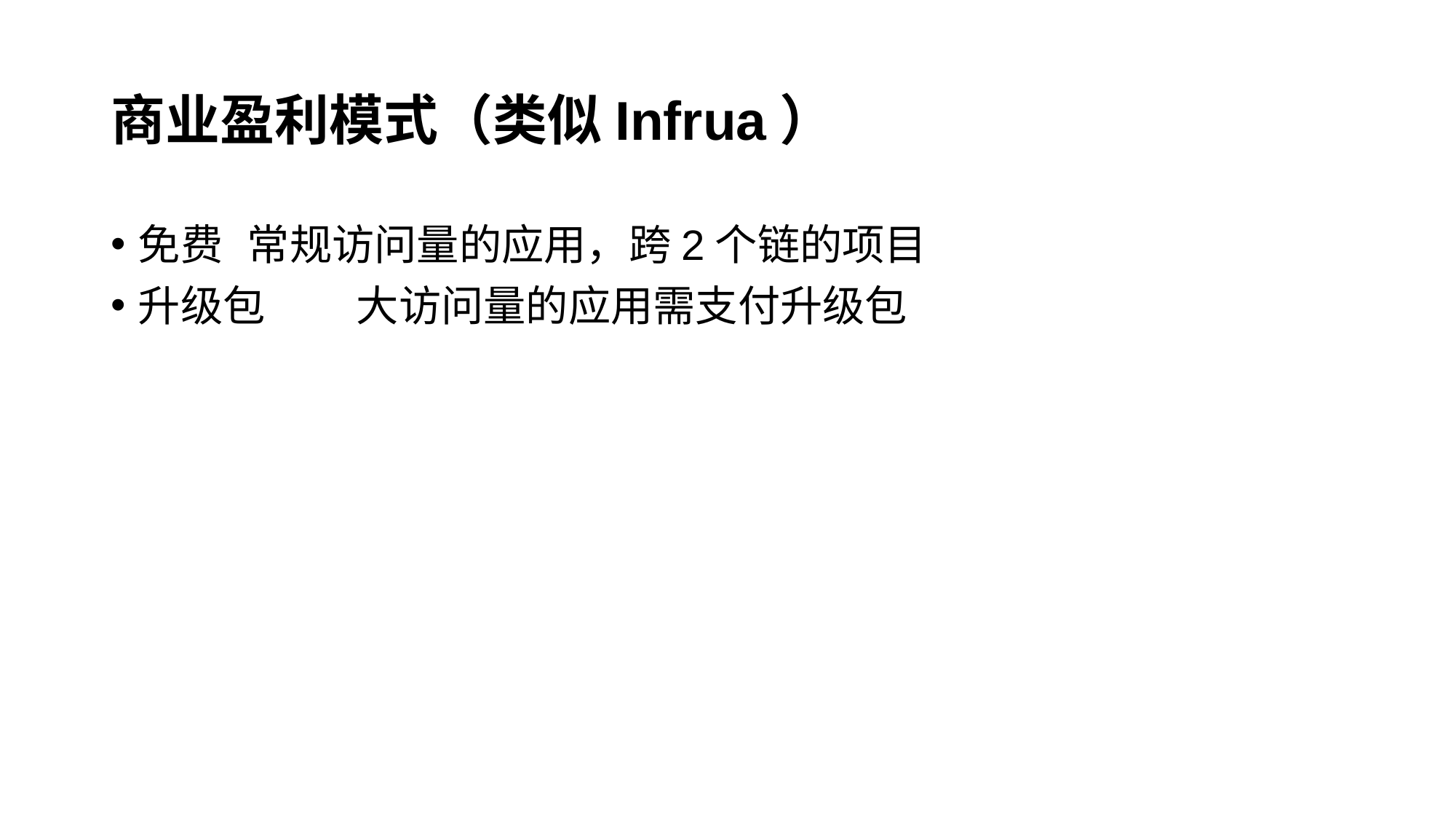

# 商业盈利模式（类似Infrua）
免费	常规访问量的应用，跨2个链的项目
升级包	大访问量的应用需支付升级包